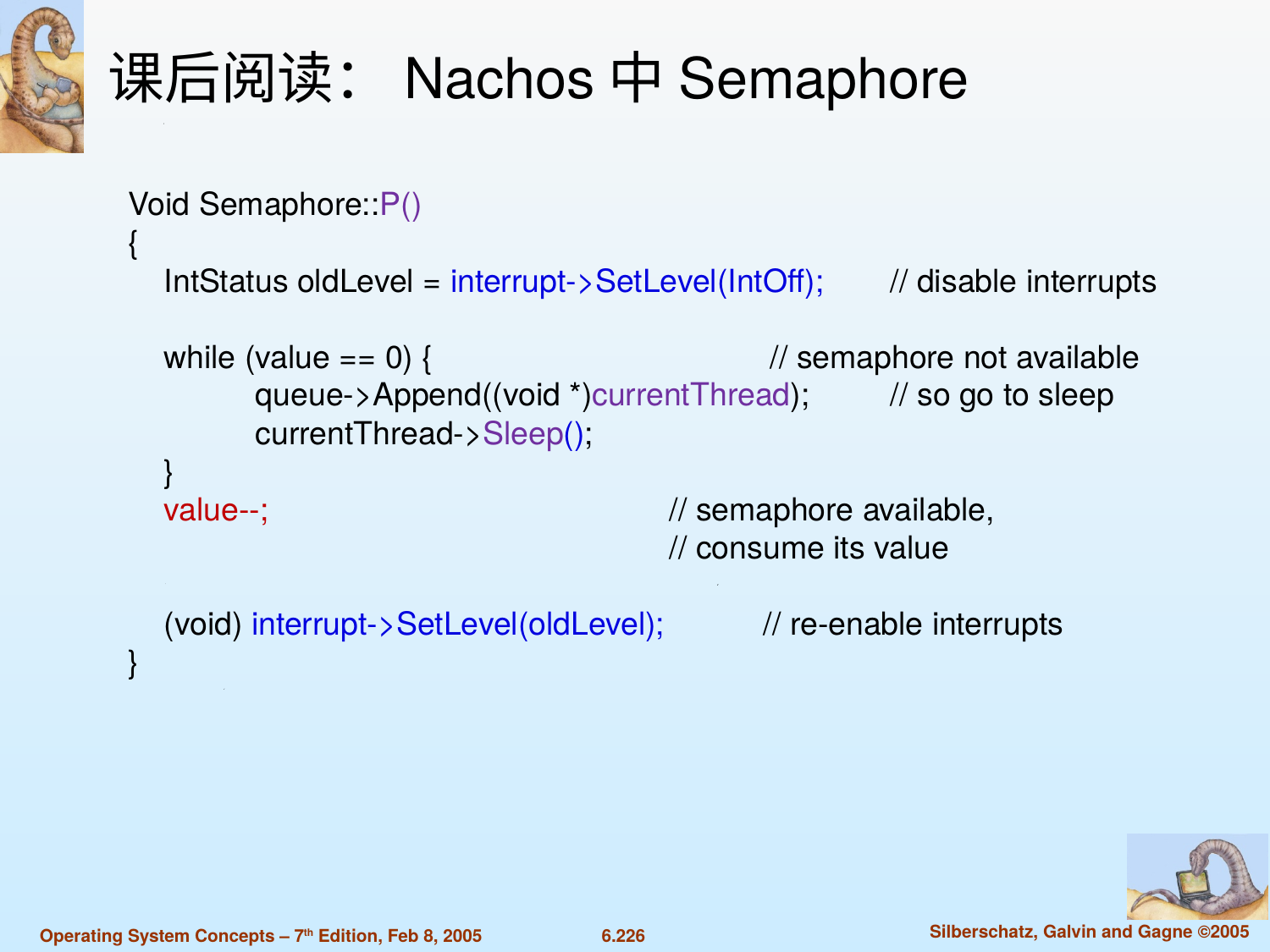

课后阅读：Nachos中Semaphore
Void Semaphore::P()
{
    IntStatus oldLevel = interrupt->SetLevel(IntOff);	// disable interrupts

    while (value == 0) {                                      // semaphore not available
	queue->Append((void *)currentThread);	// so go to sleep
	currentThread->Sleep();
    }
    value--; 		                  // semaphore available,
			                  // consume its value

    (void) interrupt->SetLevel(oldLevel);	// re-enable interrupts
}